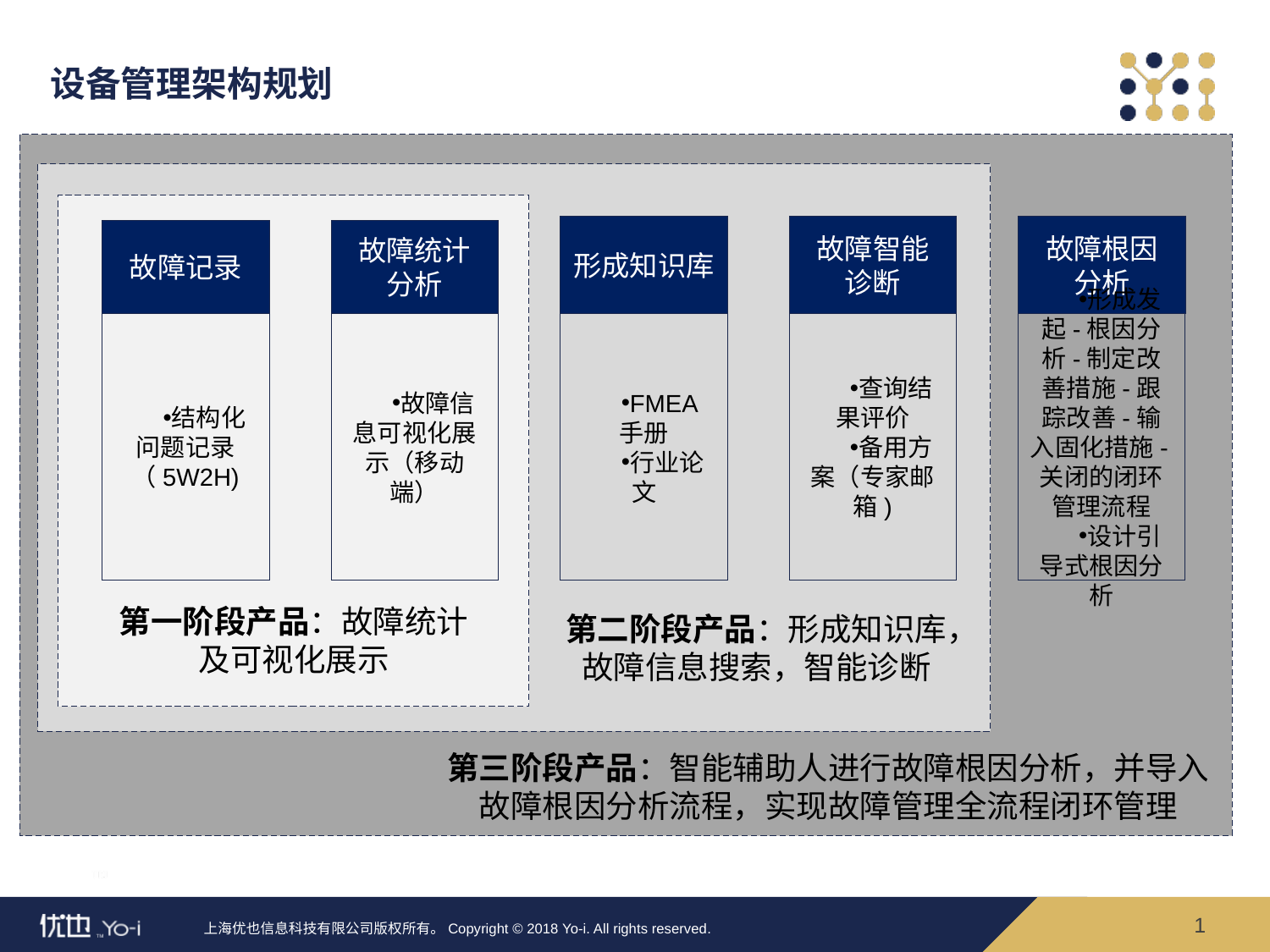

# 设备管理架构规划

故障智能
诊断
故障根因
分析
形成知识库
故障记录
故障统计
分析
结构化问题记录（5W2H)
故障信息可视化展示（移动端）
FMEA手册
行业论文
查询结果评价
备用方案（专家邮箱)
形成发起-根因分析-制定改善措施-跟踪改善-输入固化措施-关闭的闭环管理流程
设计引导式根因分析
第一阶段产品：故障统计及可视化展示
第二阶段产品：形成知识库，故障信息搜索，智能诊断
第三阶段产品：智能辅助人进行故障根因分析，并导入故障根因分析流程，实现故障管理全流程闭环管理